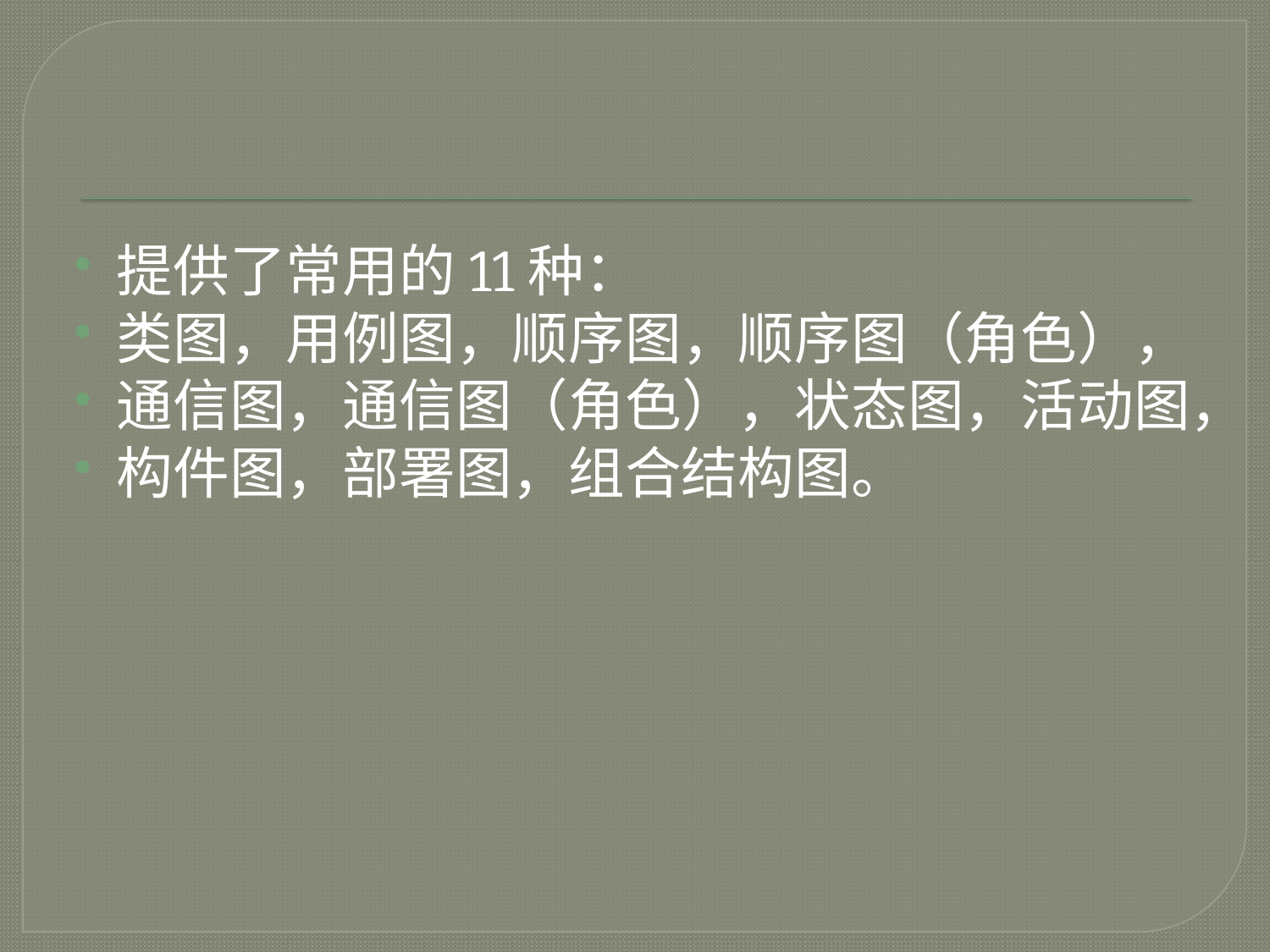

提供了常用的11种：
类图，用例图，顺序图，顺序图（角色），
通信图，通信图（角色），状态图，活动图，
构件图，部署图，组合结构图。